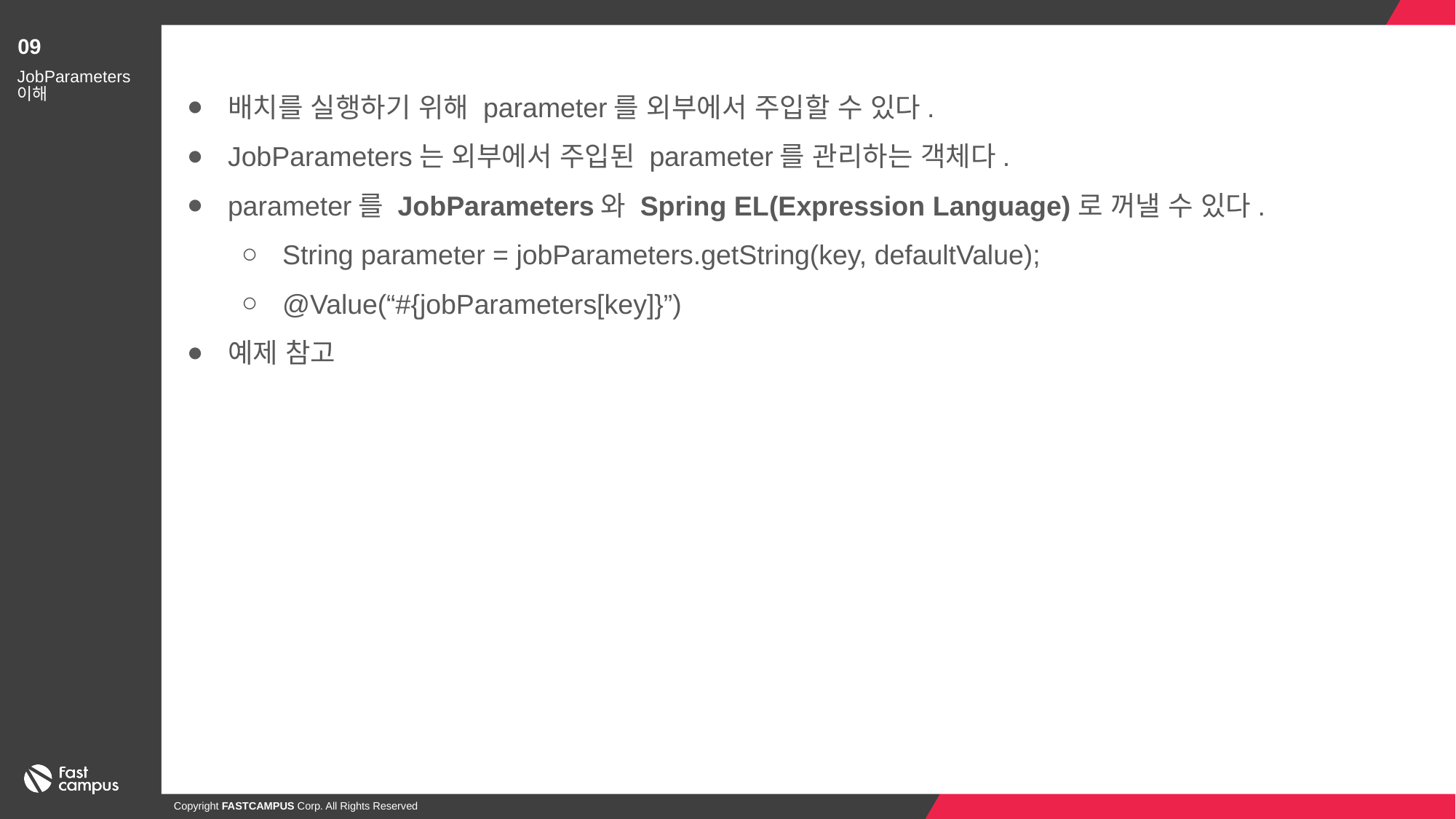

09
배치를 실행하기 위해 parameter를 외부에서 주입할 수 있다.
JobParameters는 외부에서 주입된 parameter를 관리하는 객체다.
parameter를 JobParameters와 Spring EL(Expression Language)로 꺼낼 수 있다.
String parameter = jobParameters.getString(key, defaultValue);
@Value(“#{jobParameters[key]}”)
예제 참고
JobParameters
이해